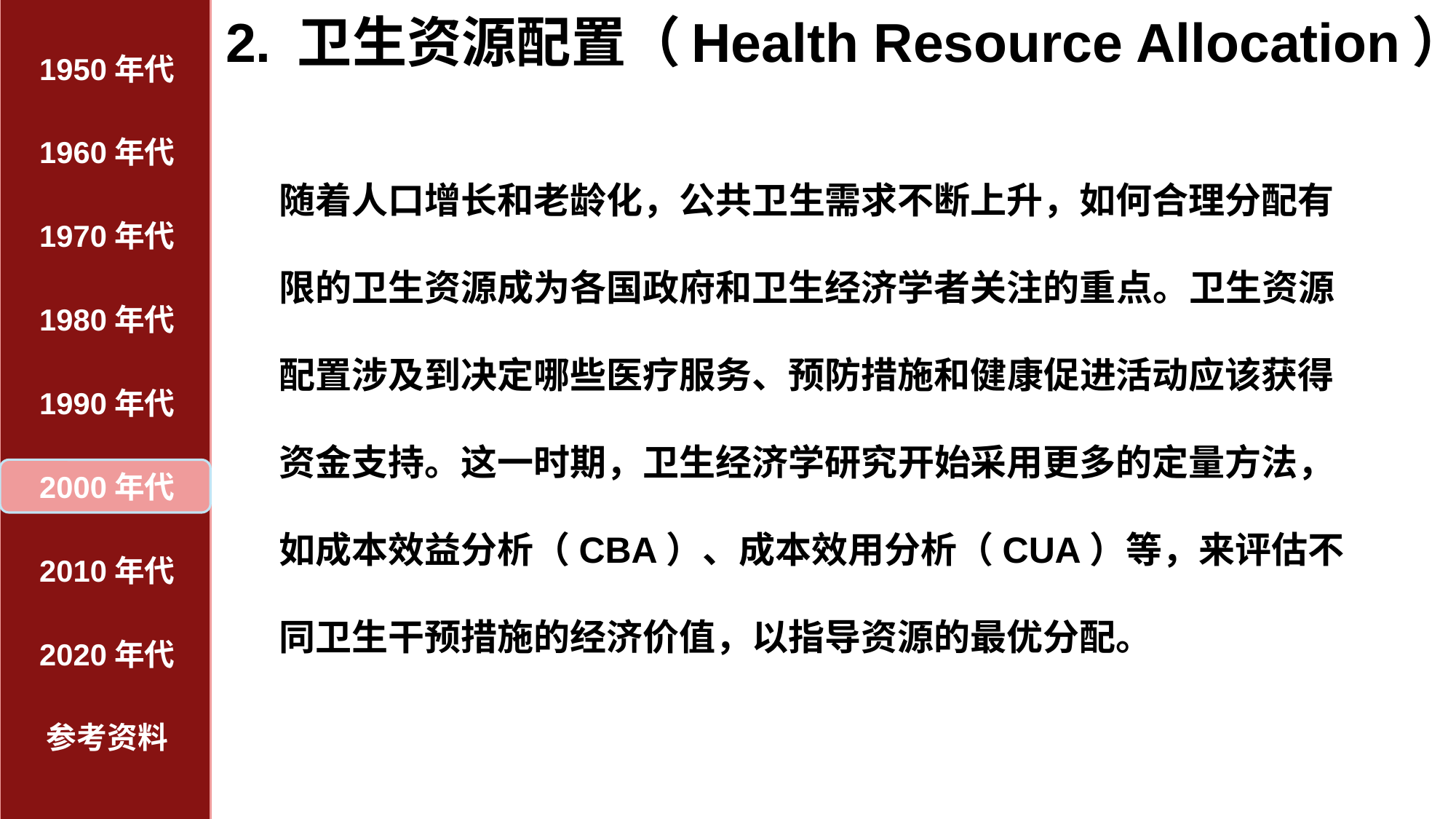

# 2. 卫生资源配置（Health Resource Allocation）：

1950年代
1960年代
随着人口增长和老龄化，公共卫生需求不断上升，如何合理分配有限的卫生资源成为各国政府和卫生经济学者关注的重点。卫生资源配置涉及到决定哪些医疗服务、预防措施和健康促进活动应该获得资金支持。这一时期，卫生经济学研究开始采用更多的定量方法，如成本效益分析（CBA）、成本效用分析（CUA）等，来评估不同卫生干预措施的经济价值，以指导资源的最优分配。
1970年代
1980年代

1990年代

2000年代
2010年代
2020年代
参考资料